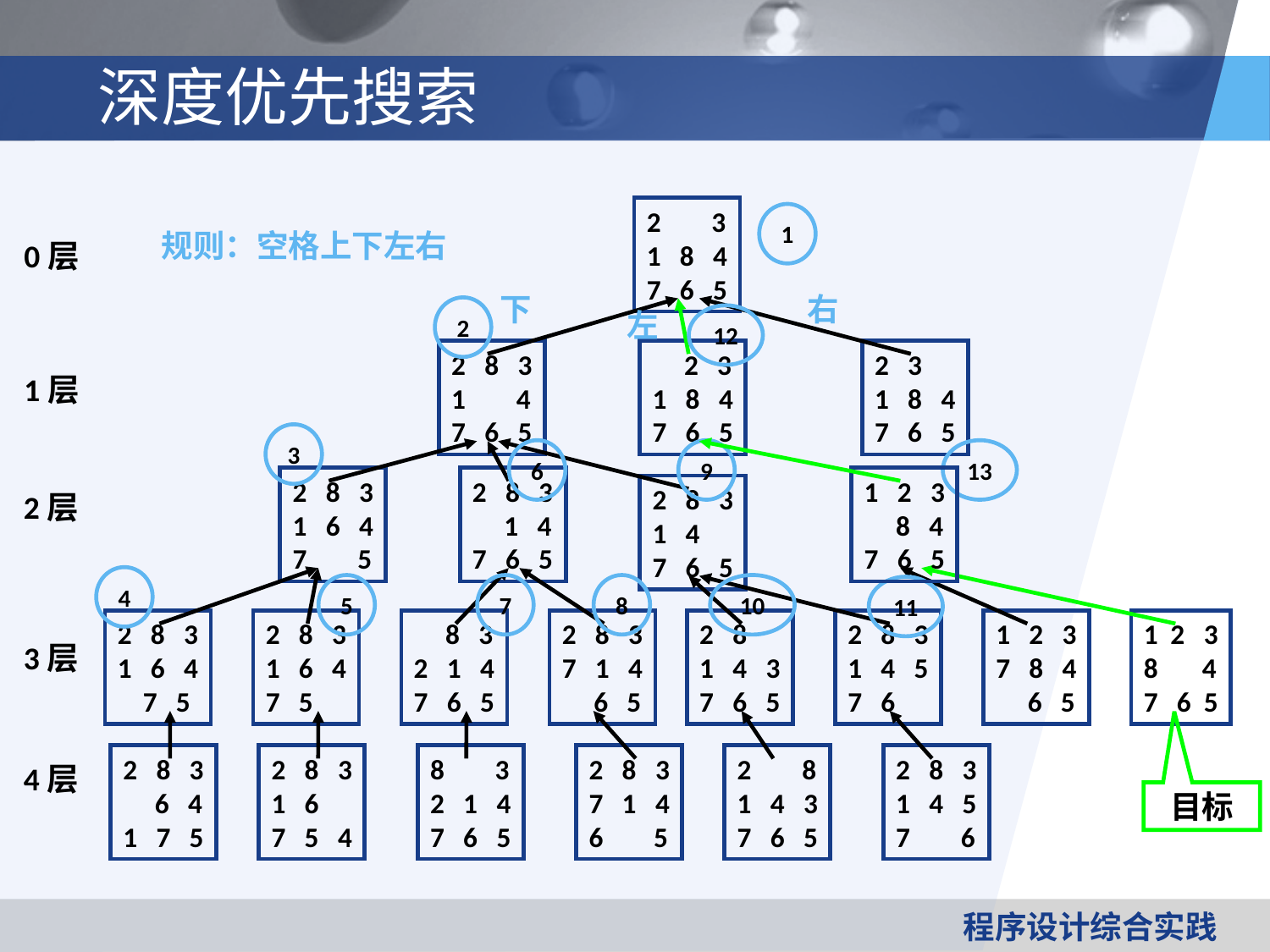

# 深度优先搜索

2        3
1   8   4
7   6   5
1
规则：空格上下左右
0层
下
右

2   8   3
1        4
7   6   5
     2   3
1   8   4
7   6   5
2   3
1   8   4
7   6   5
左
2
12
1层
3

2   8   3
1   6   4
7        5
2   8   3
     1   4
7   6   5
2   8   3
1   4
7   6   5

1   2   3
     8   4
7   6   5
6
9
13
2层

2   8   3
1   6   4
    7   5
2   8   3
1   6   4
7   5

     8   3
2   1   4
7   6   5
2   8   3
7   1   4
     6   5

1   2   3
7   8   4
     6   5
1  2   3
8       4
7   6  5
4

2   8
1   4   3
7   6   5
2   8   3
1   4   5
7   6
5
7
8
10
11
3层

2   8   3
     6   4
1   7   5

2   8   3
1   6
7   5   4

8        3
2   1   4
7   6   5

2   8   3
7   1   4
6        5

2        8
1   4   3
7   6   5

2   8   3
1   4   5
7        6
4层
目标